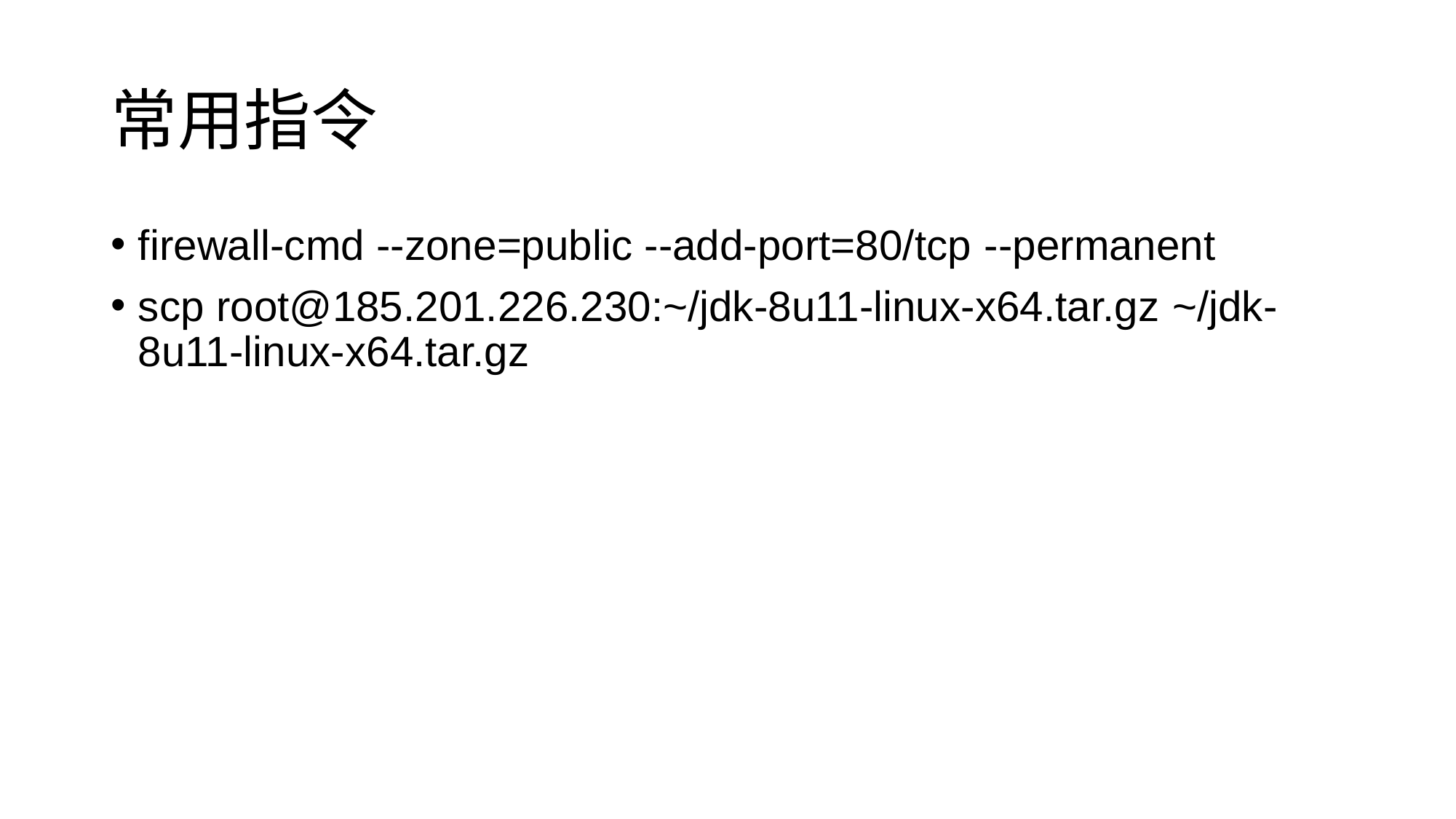

# 常用指令
firewall-cmd --zone=public --add-port=80/tcp --permanent
scp root@185.201.226.230:~/jdk-8u11-linux-x64.tar.gz ~/jdk-8u11-linux-x64.tar.gz